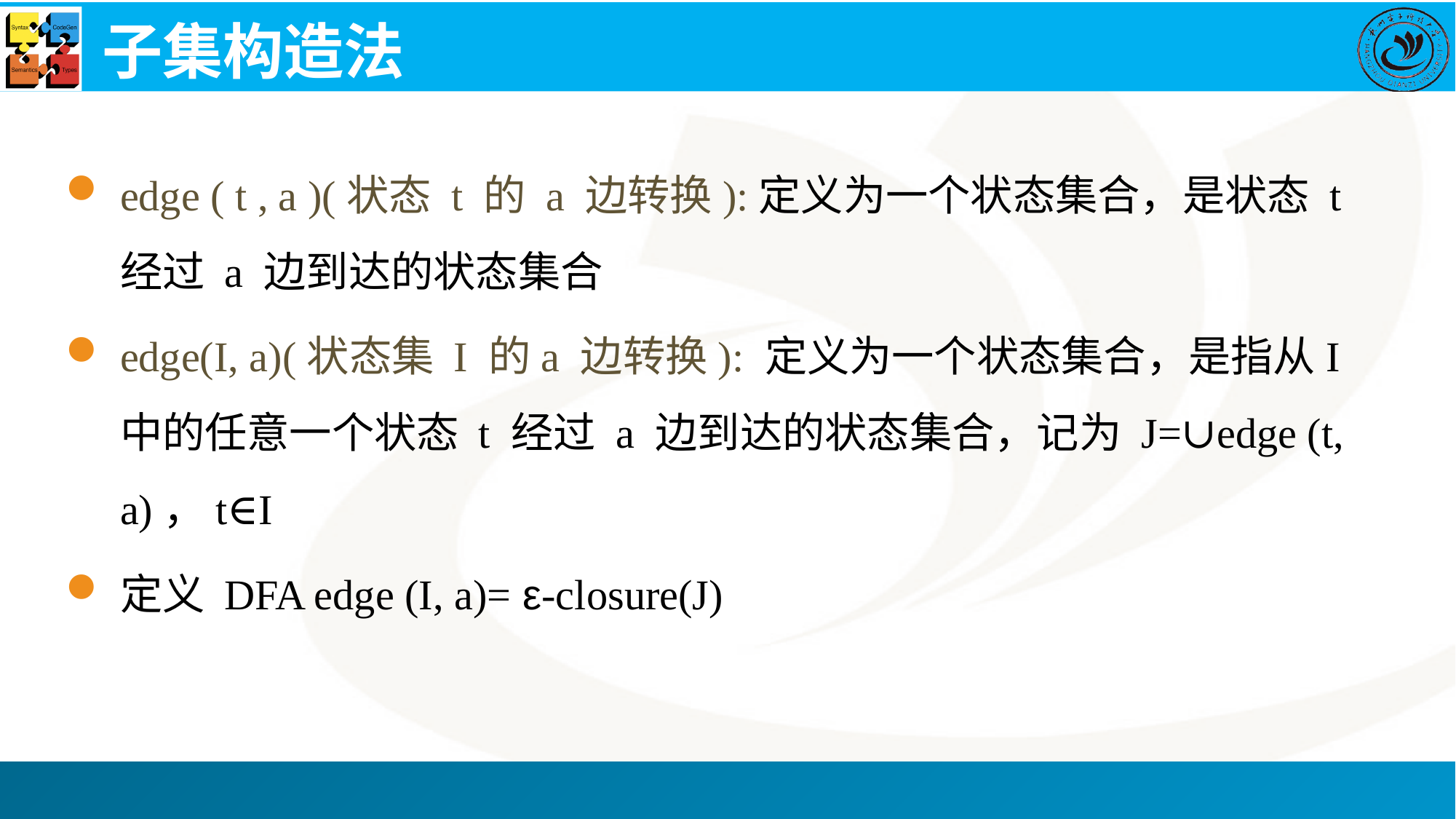

# 子集构造法
edge ( t , a )(状态 t 的 a 边转换):定义为一个状态集合，是状态 t 经过 a 边到达的状态集合
edge(I, a)(状态集 I 的a 边转换): 定义为一个状态集合，是指从I中的任意一个状态 t 经过 a 边到达的状态集合，记为 J=∪edge (t, a)，t∈I
定义 DFA edge (I, a)= ε-closure(J)
34